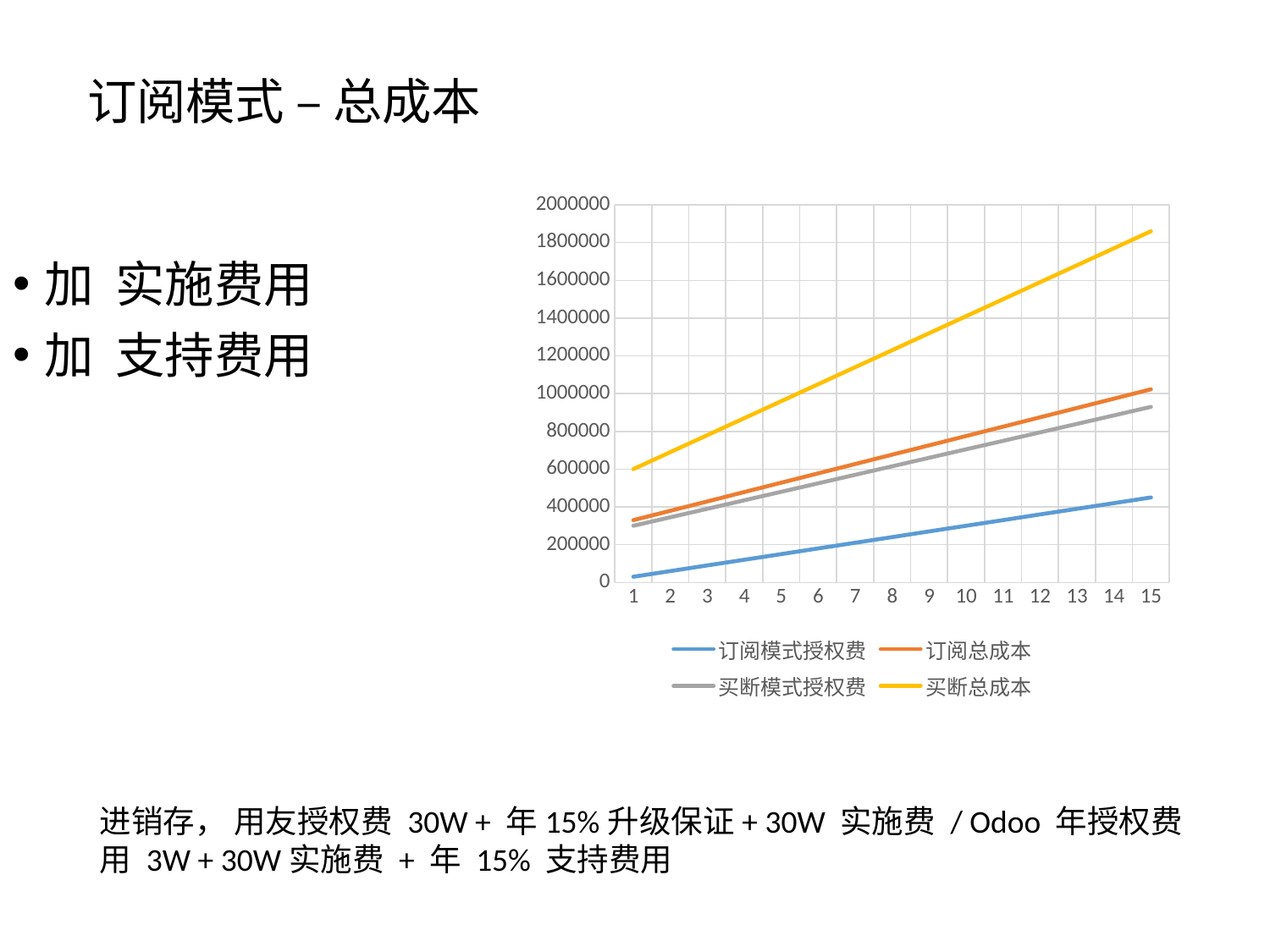

# 订阅模式 – 总成本

### Chart

| Category | 订阅模式授权费 | 订阅总成本 | 买断模式授权费 | 买断总成本 |
|---|---|---|---|---|
加  实施费用
加  支持费用
进销存， 用友授权费 30W + 年15%升级保证+ 30W 实施费 / Odoo 年授权费用 3W + 30W实施费 + 年 15% 支持费用